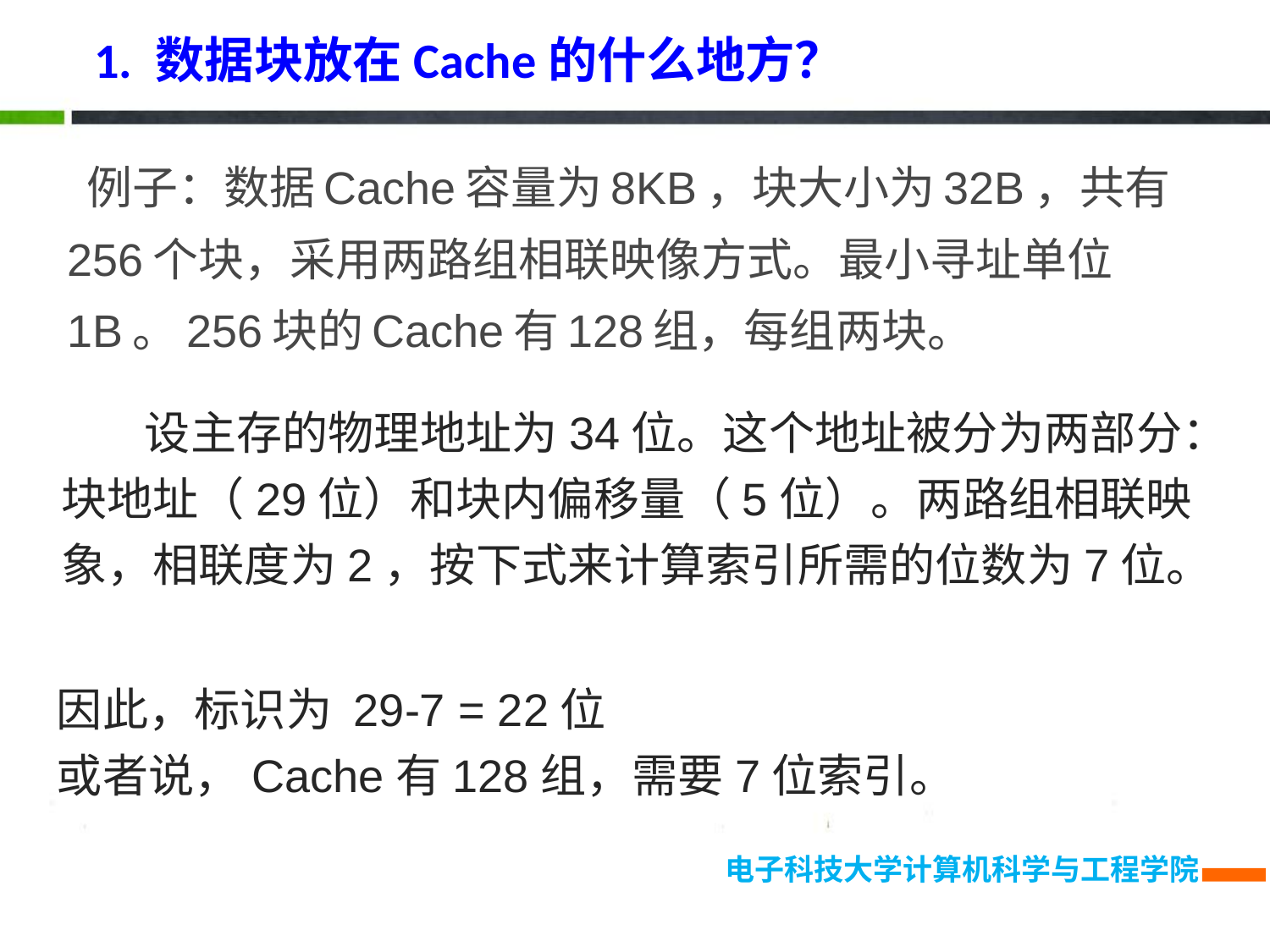

1. 数据块放在Cache的什么地方？
 例子：数据Cache容量为8KB，块大小为32B，共有256个块，采用两路组相联映像方式。最小寻址单位1B。256块的Cache有128组，每组两块。
       设主存的物理地址为34位。这个地址被分为两部分：块地址（29位）和块内偏移量（5位）。两路组相联映象，相联度为2，按下式来计算索引所需的位数为7位。

因此，标识为 29-7 = 22位
或者说，Cache有128组，需要7位索引。
28